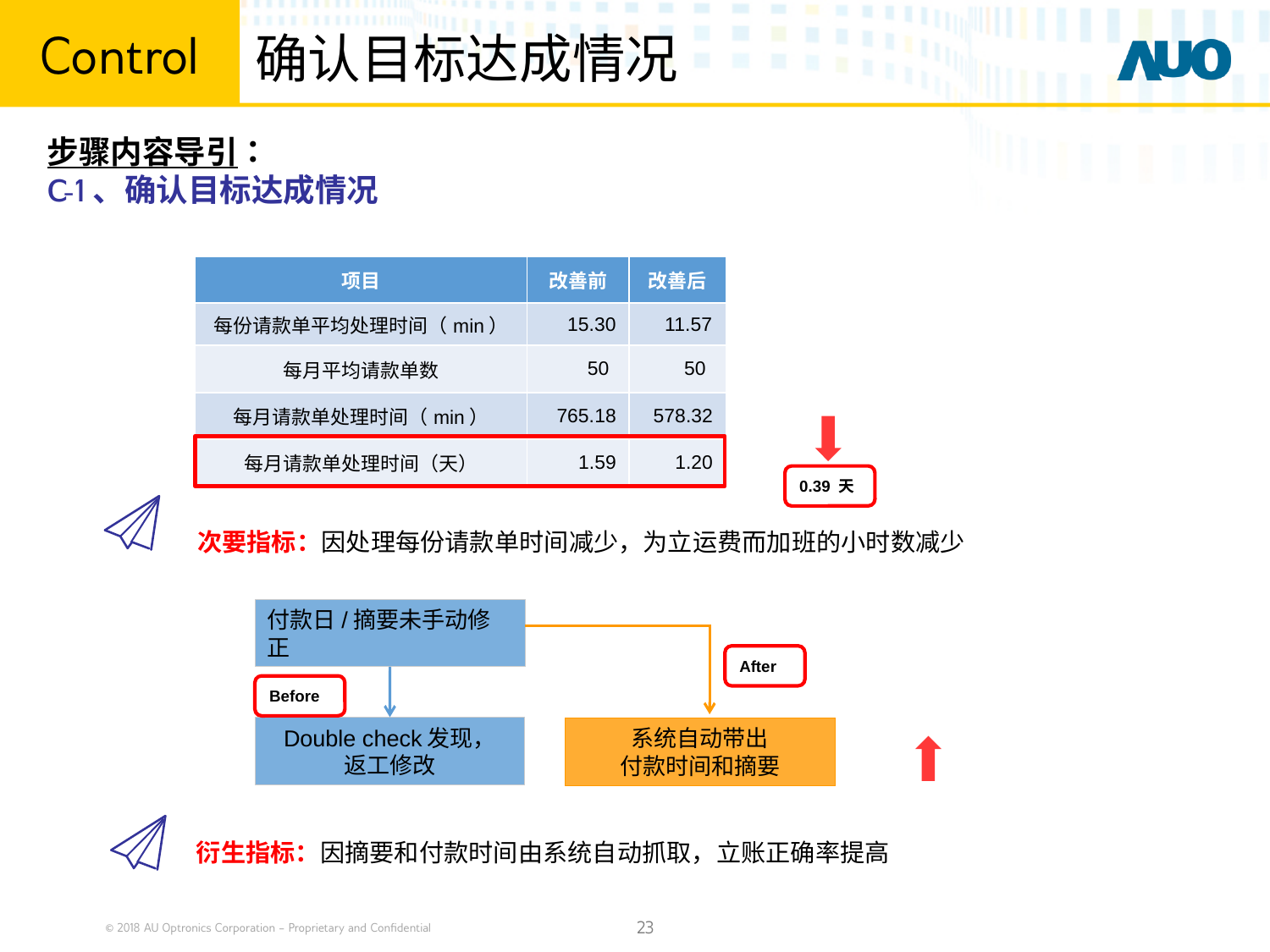

Control
# 确认目标达成情况
步骤内容导引：
C-1、确认目标达成情况
| 项目 | 改善前 | 改善后 |
| --- | --- | --- |
| 每份请款单平均处理时间（min） | 15.30 | 11.57 |
| 每月平均请款单数 | 50 | 50 |
| 每月请款单处理时间（min） | 765.18 | 578.32 |
| 每月请款单处理时间（天） | 1.59 | 1.20 |

0.39 天
次要指标：因处理每份请款单时间减少，为立运费而加班的小时数减少
付款日/摘要未手动修正
Before
Double check发现，
返工修改
After
系统自动带出
付款时间和摘要

衍生指标：因摘要和付款时间由系统自动抓取，立账正确率提高